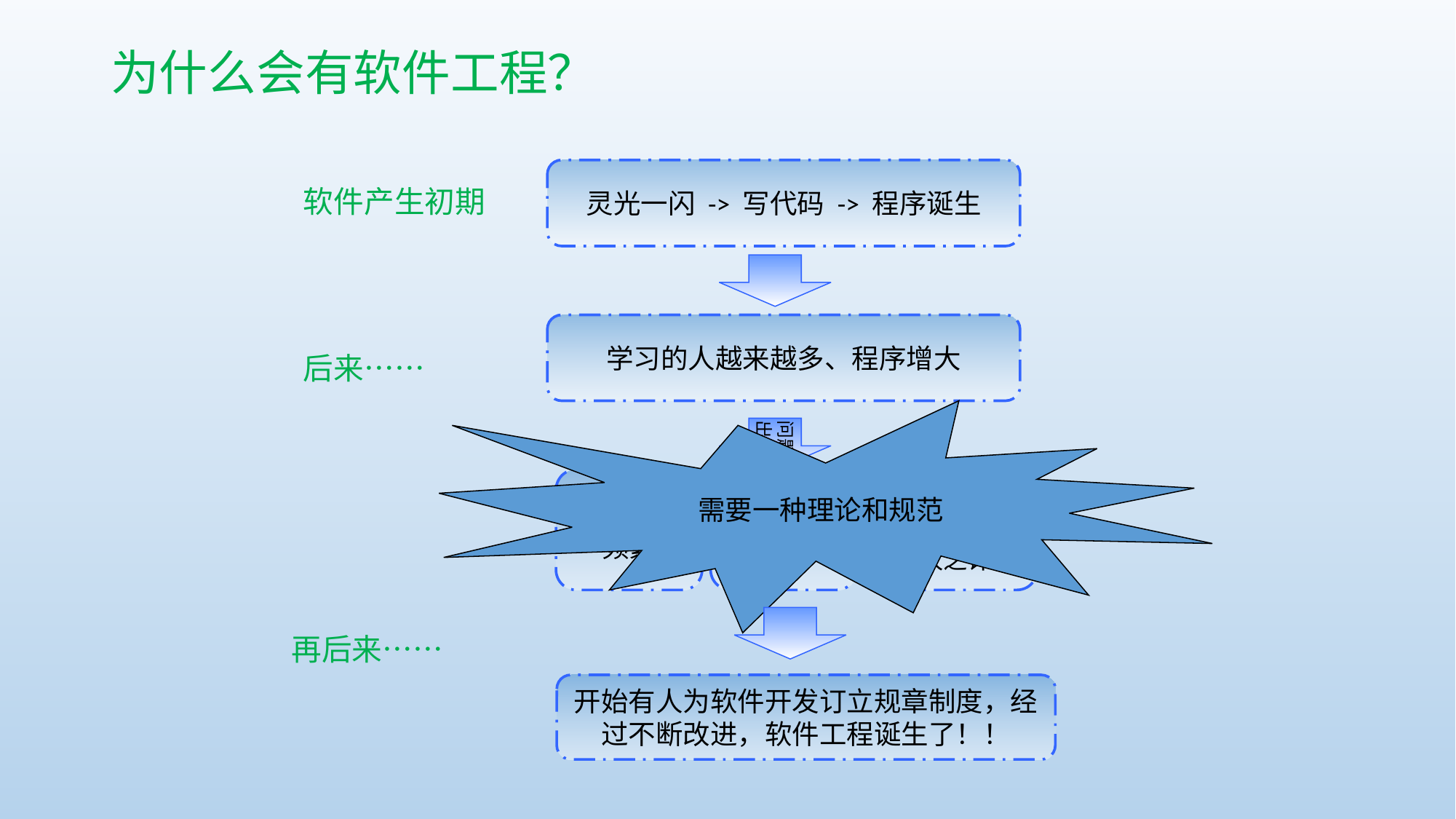

# 为什么会有软件工程？
灵光一闪 -> 写代码 -> 程序诞生
软件产生初期

学习的人越来越多、程序增大
后来……
需要一种理论和规范
问题
出现
程序错误频繁
程序藕合困难频发
熬夜通宵赶进度不是长久之计

再后来……
开始有人为软件开发订立规章制度，经过不断改进，软件工程诞生了！！